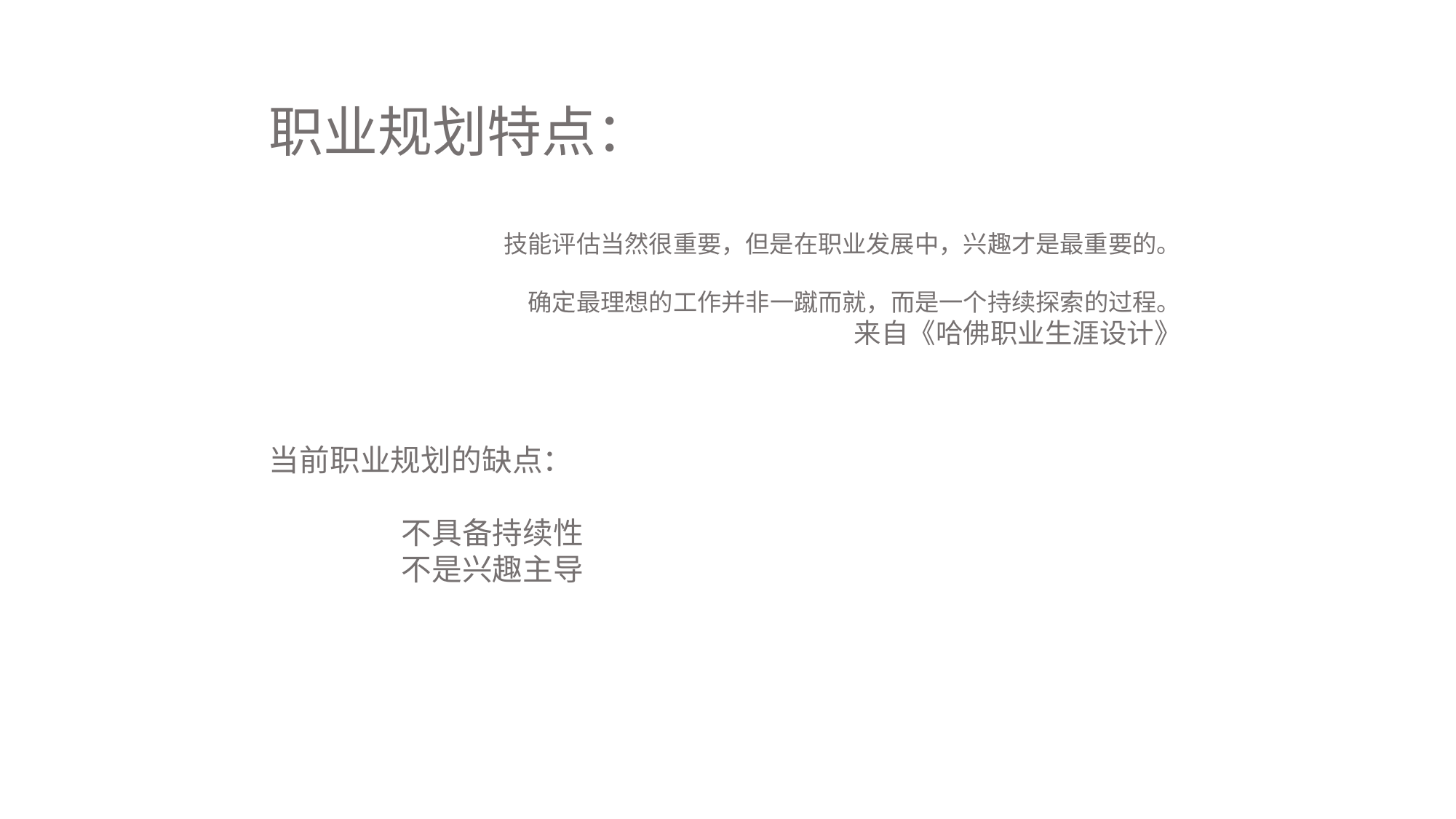

职业规划特点：

技能评估当然很重要，但是在职业发展中，兴趣才是最重要的。

确定最理想的工作并非一蹴而就，而是一个持续探索的过程。
来自《哈佛职业生涯设计》
当前职业规划的缺点：

不具备持续性
不是兴趣主导